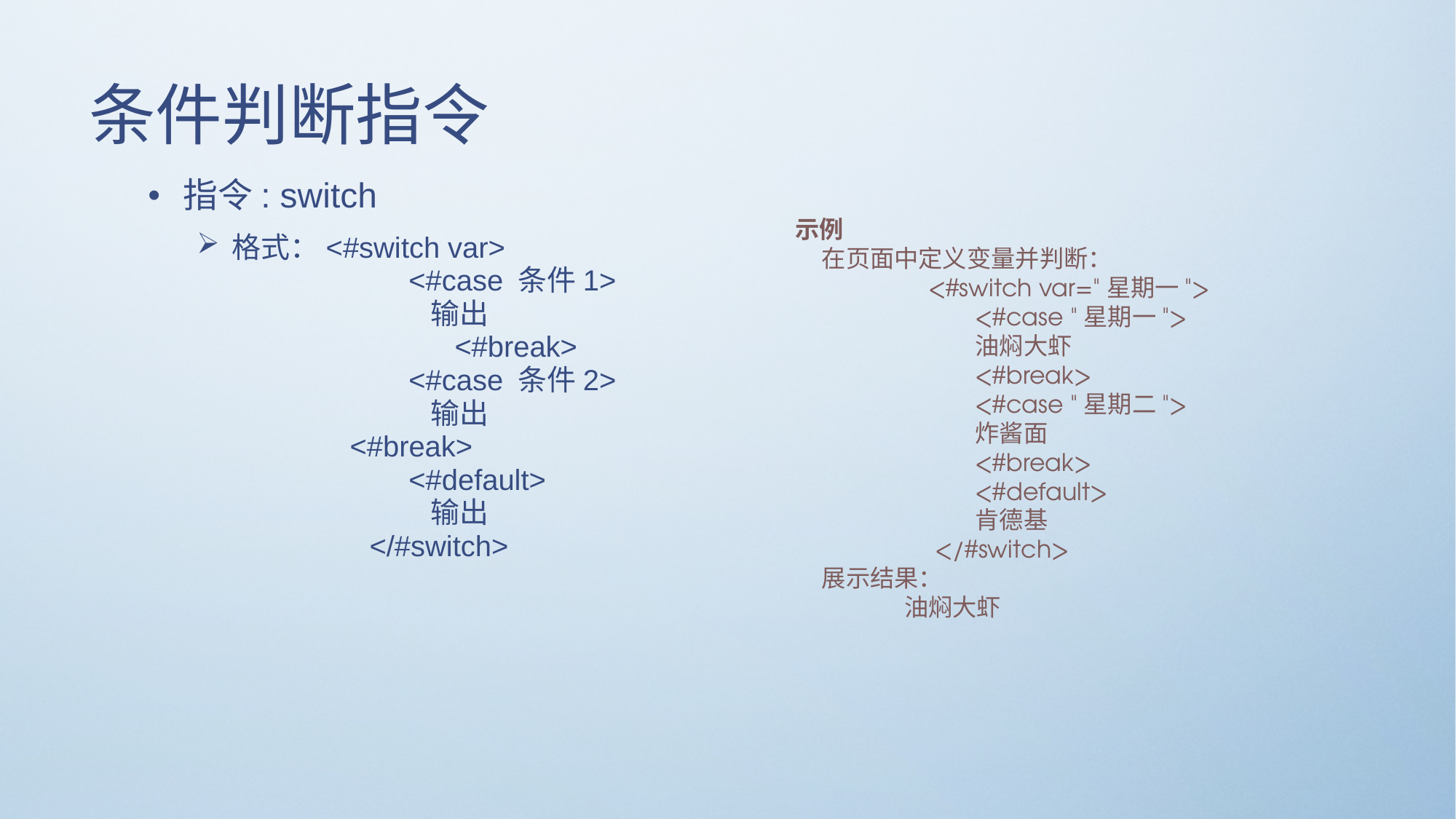

# 条件判断指令
指令: switch
格式：<#switch var>
	         <#case 条件1>
                        输出
	                 <#break>
	         <#case 条件2>
                        输出
		 <#break>
	         <#default>
                        输出
	    </#switch>
              示例
	在页面中定义变量并判断：
                                <#switch var="星期一">
                                       <#case "星期一">
                                               油焖大虾
                                       <#break>
                                       <#case "星期二">
                                               炸酱面
                                       <#break>
                                       <#default>
                                               肯德基
                                 </#switch>
	展示结果：
                                  油焖大虾